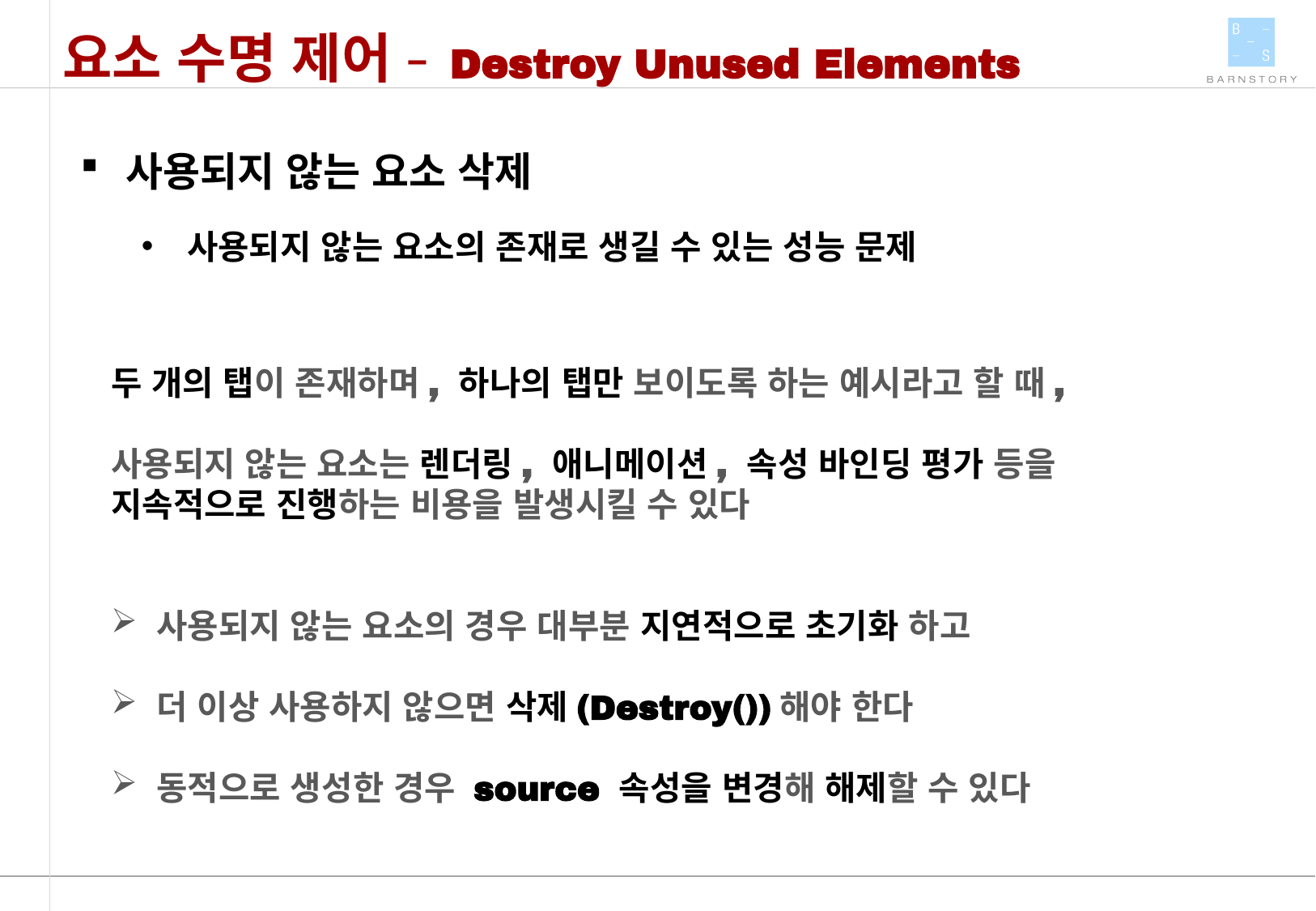

요소 수명 제어 – Destroy Unused Elements
사용되지 않는 요소 삭제
사용되지 않는 요소의 존재로 생길 수 있는 성능 문제
두 개의 탭이 존재하며, 하나의 탭만 보이도록 하는 예시라고 할 때,

사용되지 않는 요소는 렌더링, 애니메이션, 속성 바인딩 평가 등을 지속적으로 진행하는 비용을 발생시킬 수 있다

사용되지 않는 요소의 경우 대부분 지연적으로 초기화 하고

더 이상 사용하지 않으면 삭제(Destroy())해야 한다

동적으로 생성한 경우 source 속성을 변경해 해제할 수 있다